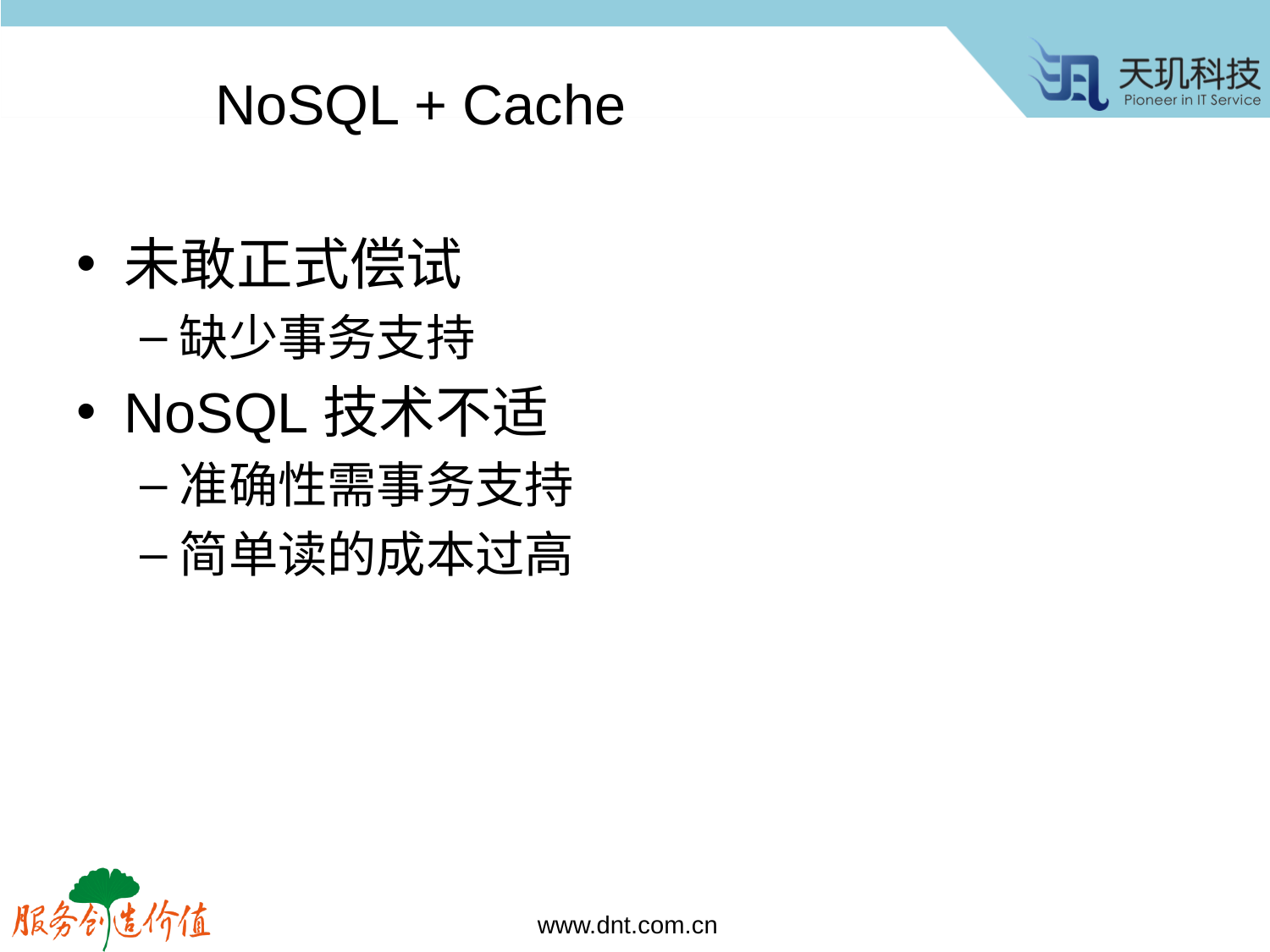

# NoSQL + Cache
未敢正式偿试
缺少事务支持
NoSQL技术不适
准确性需事务支持
简单读的成本过高